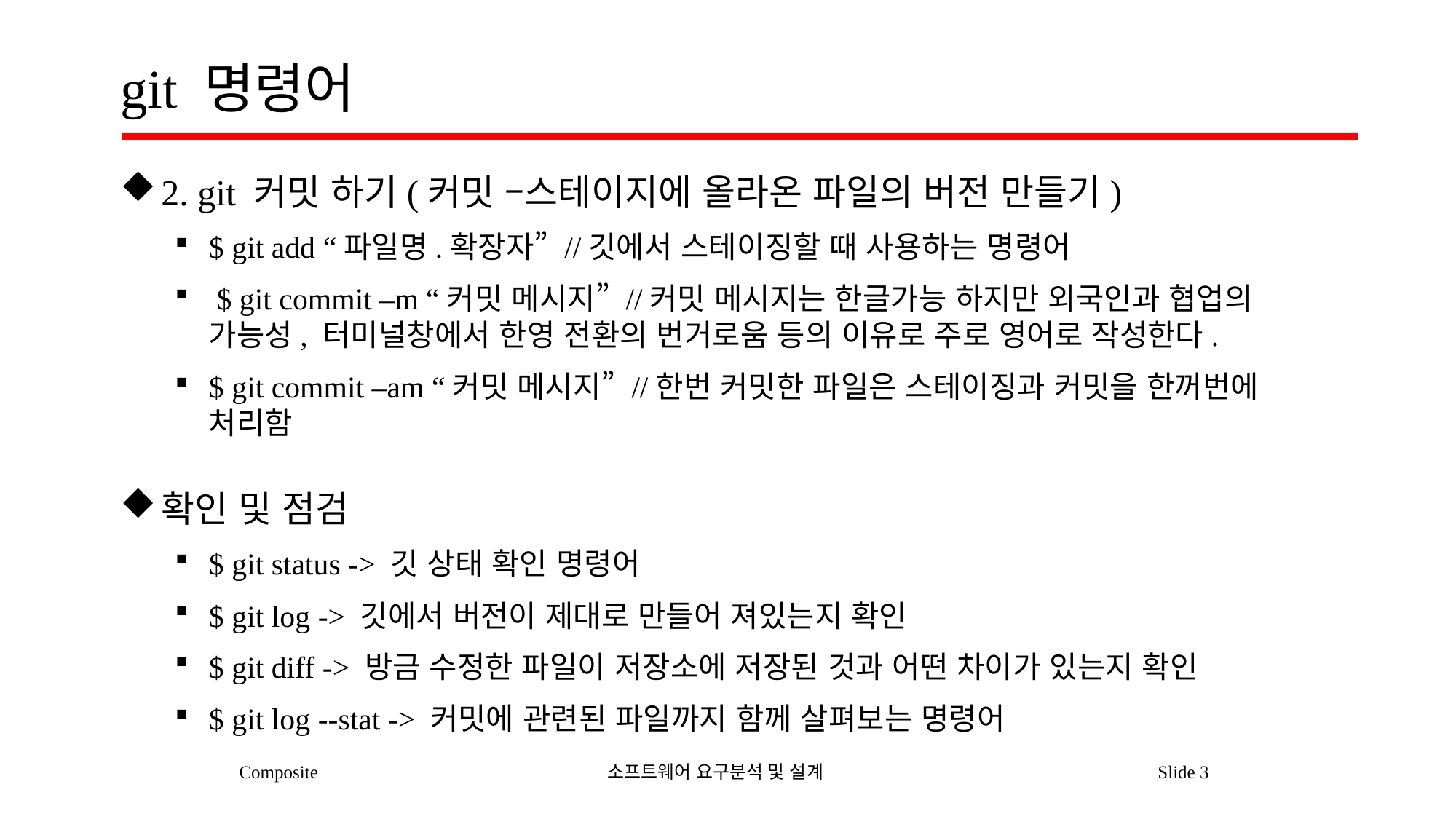

# git 명령어
2. git 커밋 하기(커밋 –스테이지에 올라온 파일의 버전 만들기)
$ git add “파일명.확장자” //깃에서 스테이징할 때 사용하는 명령어
 $ git commit –m “커밋 메시지” //커밋 메시지는 한글가능 하지만 외국인과 협업의 가능성, 터미널창에서 한영 전환의 번거로움 등의 이유로 주로 영어로 작성한다.
$ git commit –am “커밋 메시지” //한번 커밋한 파일은 스테이징과 커밋을 한꺼번에 처리함
확인 및 점검
$ git status -> 깃 상태 확인 명령어
$ git log -> 깃에서 버전이 제대로 만들어 져있는지 확인
$ git diff -> 방금 수정한 파일이 저장소에 저장된 것과 어떤 차이가 있는지 확인
$ git log --stat -> 커밋에 관련된 파일까지 함께 살펴보는 명령어​